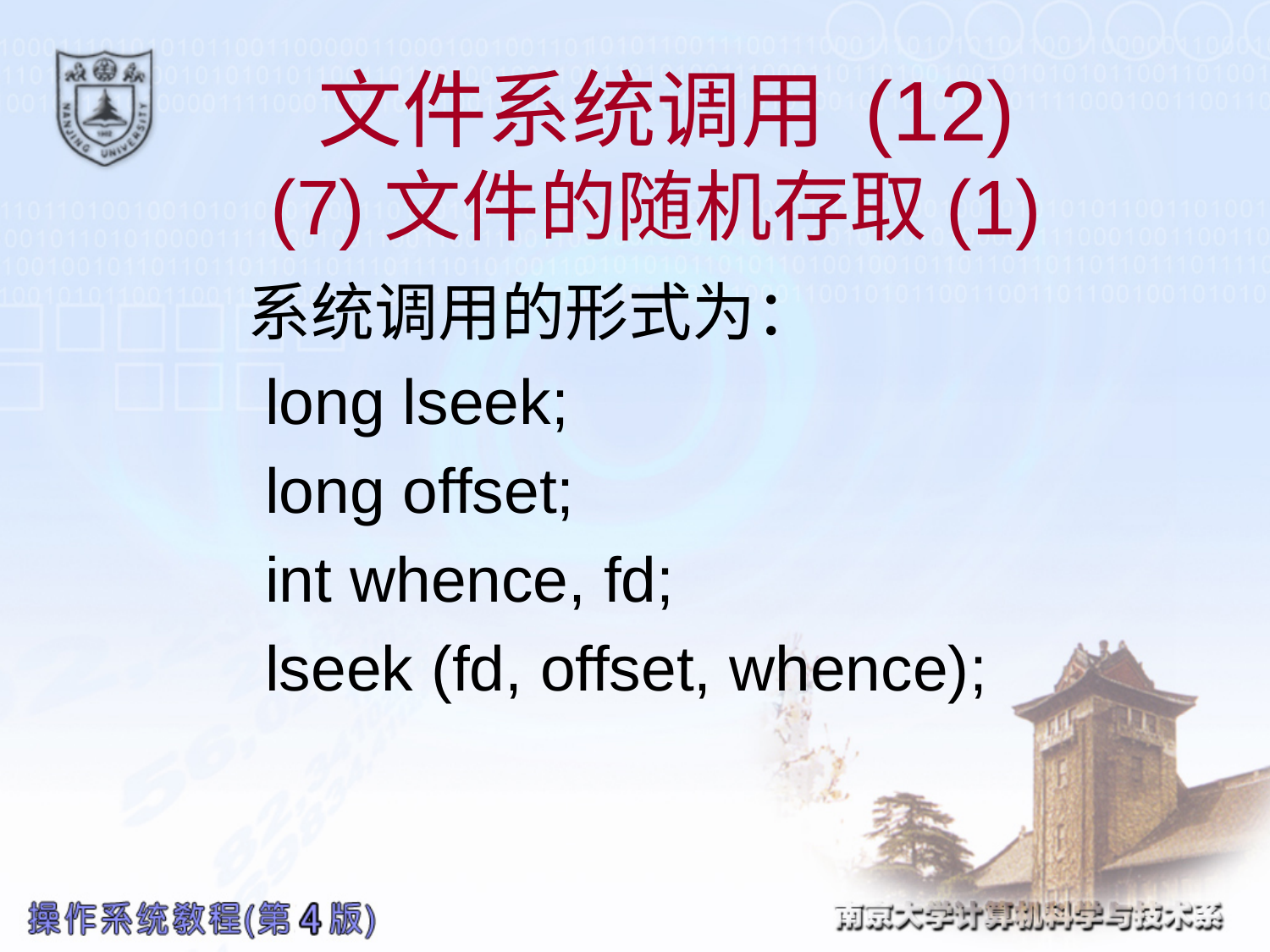

# 文件系统调用 (12) (7)文件的随机存取(1)
系统调用的形式为：
 long lseek;
 long offset;
 int whence, fd;
 lseek (fd, offset, whence);